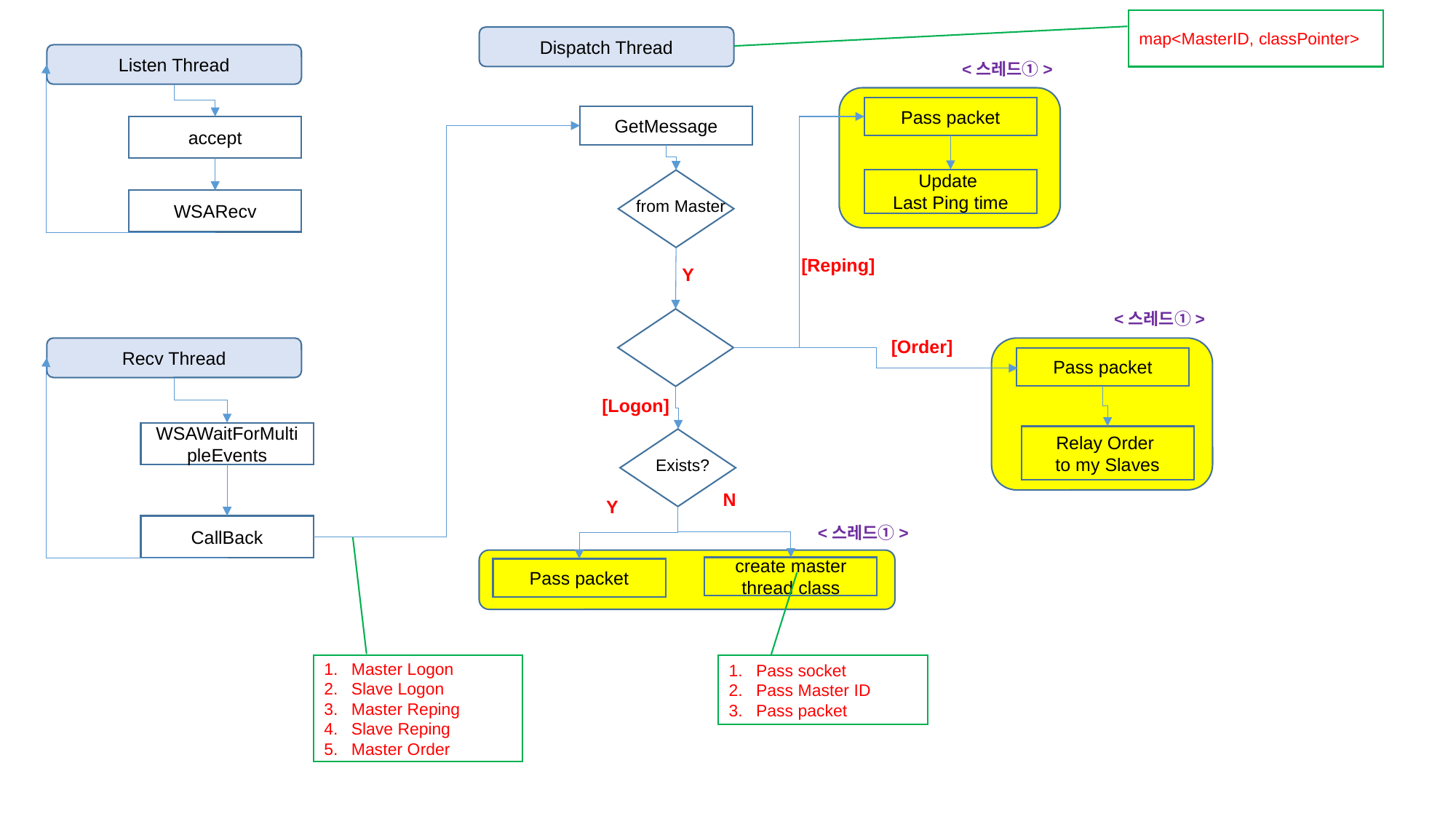

map<MasterID, classPointer>
Dispatch Thread
Listen Thread
<스레드①>

Pass packet
GetMessage
accept
Update
Last Ping time

from Master
WSARecv
[Reping]
Y
<스레드①>

[Order]

Recv Thread
Pass packet
[Logon]
WSAWaitForMultipleEvents
Relay Order
to my Slaves

Exists?
N
Y
CallBack
<스레드①>

create master thread class
Pass packet
Master Logon
Slave Logon
Master Reping
Slave Reping
Master Order
Pass socket
Pass Master ID
Pass packet